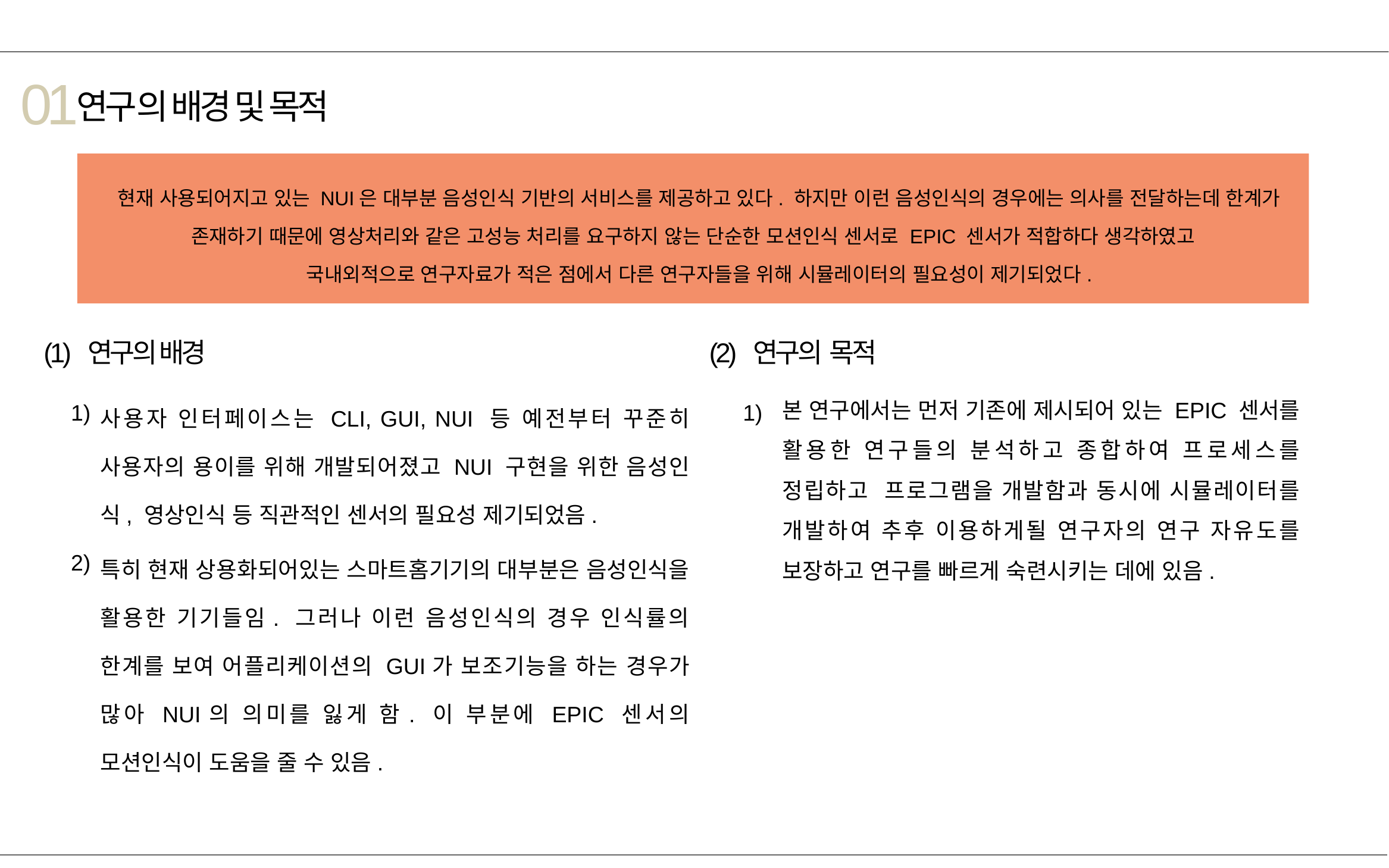

01
연구의 배경 및 목적
현재 사용되어지고 있는 NUI은 대부분 음성인식 기반의 서비스를 제공하고 있다. 하지만 이런 음성인식의 경우에는 의사를 전달하는데 한계가 존재하기 때문에 영상처리와 같은 고성능 처리를 요구하지 않는 단순한 모션인식 센서로 EPIC 센서가 적합하다 생각하였고
국내외적으로 연구자료가 적은 점에서 다른 연구자들을 위해 시뮬레이터의 필요성이 제기되었다.
(1)  연구의 배경
(2)  연구의  목적
본 연구에서는 먼저 기존에 제시되어 있는 EPIC 센서를 활용한 연구들의 분석하고 종합하여 프로세스를 정립하고  프로그램을 개발함과 동시에 시뮬레이터를 개발하여 추후 이용하게될 연구자의 연구 자유도를 보장하고 연구를 빠르게 숙련시키는 데에 있음.
사용자 인터페이스는 CLI, GUI, NUI 등 예전부터 꾸준히 사용자의 용이를 위해 개발되어졌고 NUI 구현을 위한 음성인식, 영상인식 등 직관적인 센서의 필요성 제기되었음.
1)
1)
특히 현재 상용화되어있는 스마트홈기기의 대부분은 음성인식을 활용한 기기들임. 그러나 이런 음성인식의 경우 인식률의 한계를 보여 어플리케이션의 GUI가 보조기능을 하는 경우가 많아 NUI의 의미를 잃게 함. 이 부분에 EPIC 센서의 모션인식이 도움을 줄 수 있음.
2)